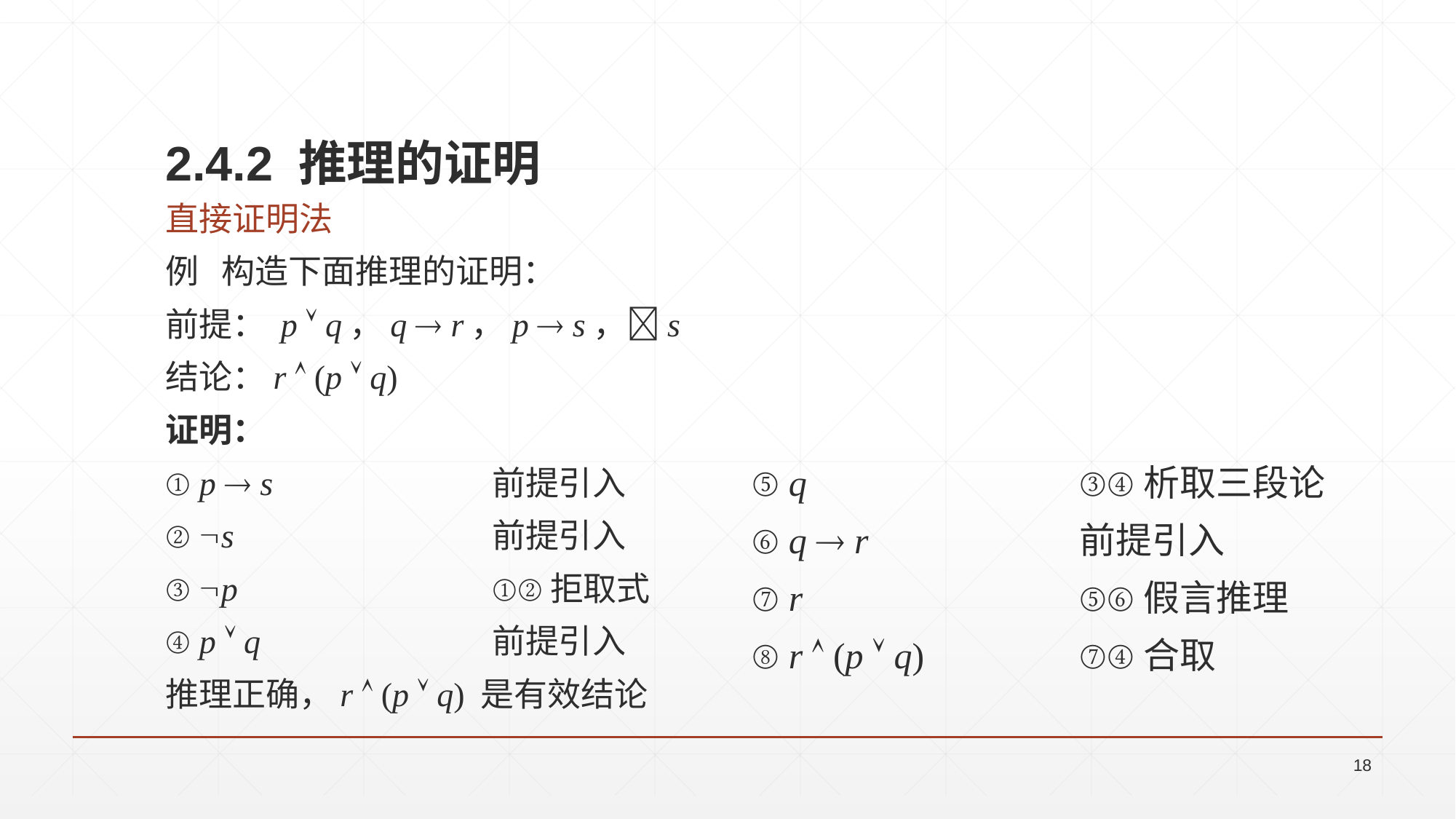

2.4.2 推理的证明
直接证明法
例   构造下面推理的证明：
前提： p ∨ q，q → r，p → s，¬s
结论：r ∧ (p ∨ q)
证明：
① p → s                   	前提引入
② ¬s                        	前提引入
③ ¬p                       	①②拒取式
④ p ∨ q                    	前提引入
推理正确，r ∧ (p ∨ q) 是有效结论
⑤ q               		③④析取三段论
⑥ q → r                 	前提引入
⑦ r                          	⑤⑥假言推理
⑧ r ∧ (p ∨ q)           	⑦④合取

18